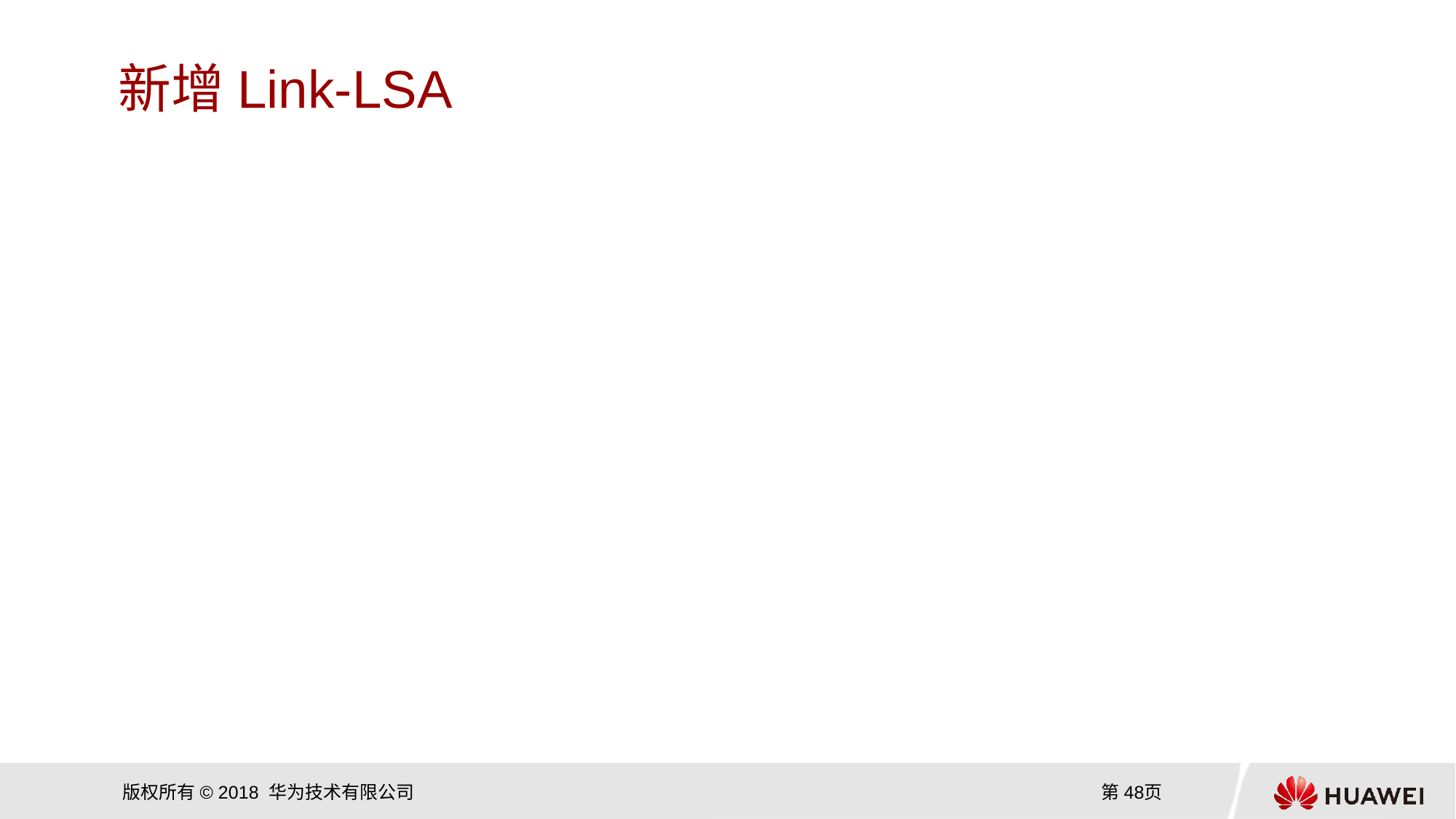

# 新增Link-LSA
Link-LSA是OSPFv3新增的一种LSA类型，它具有链路泛洪范围，路由器会为每个启动了OSPFv3的接口产生一个Link-LSA。它的作用在于：
向链路上的其他路由器通告本地链路地址，作为它们的下一跳地址；
向链路上的其他路由器通告本地链路上的所有IPv6前缀；
在广播网络和NBMA网络上为DR提供Options取值。